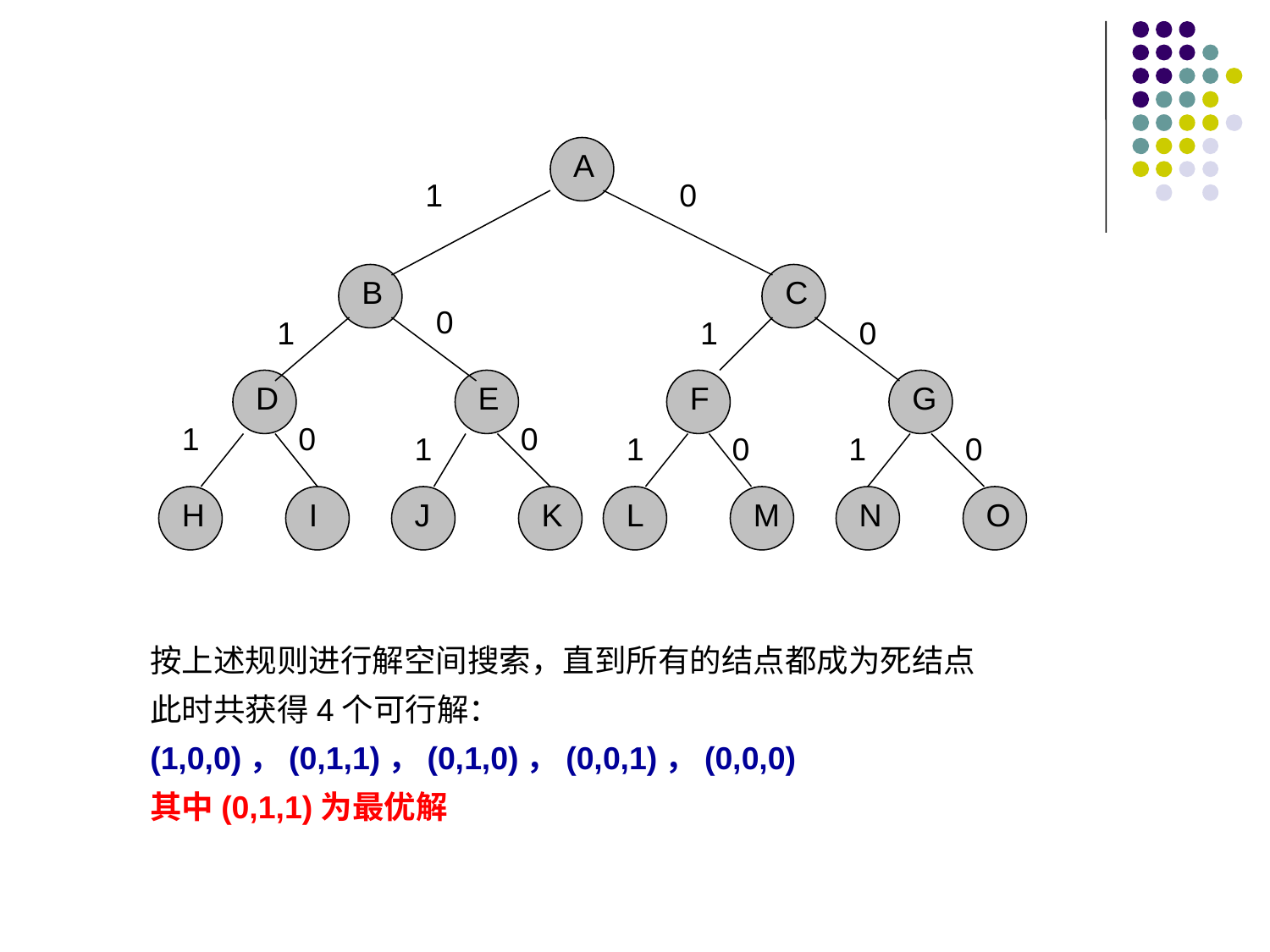

A
1
0

B
C
0
1
1
0

D
E
F
G
1
0
0
1
1
0
1
0

H
I
J
K
L
M
N
O
按上述规则进行解空间搜索，直到所有的结点都成为死结点
此时共获得4个可行解：
(1,0,0)，(0,1,1)，(0,1,0)，(0,0,1)，(0,0,0)
其中(0,1,1)为最优解